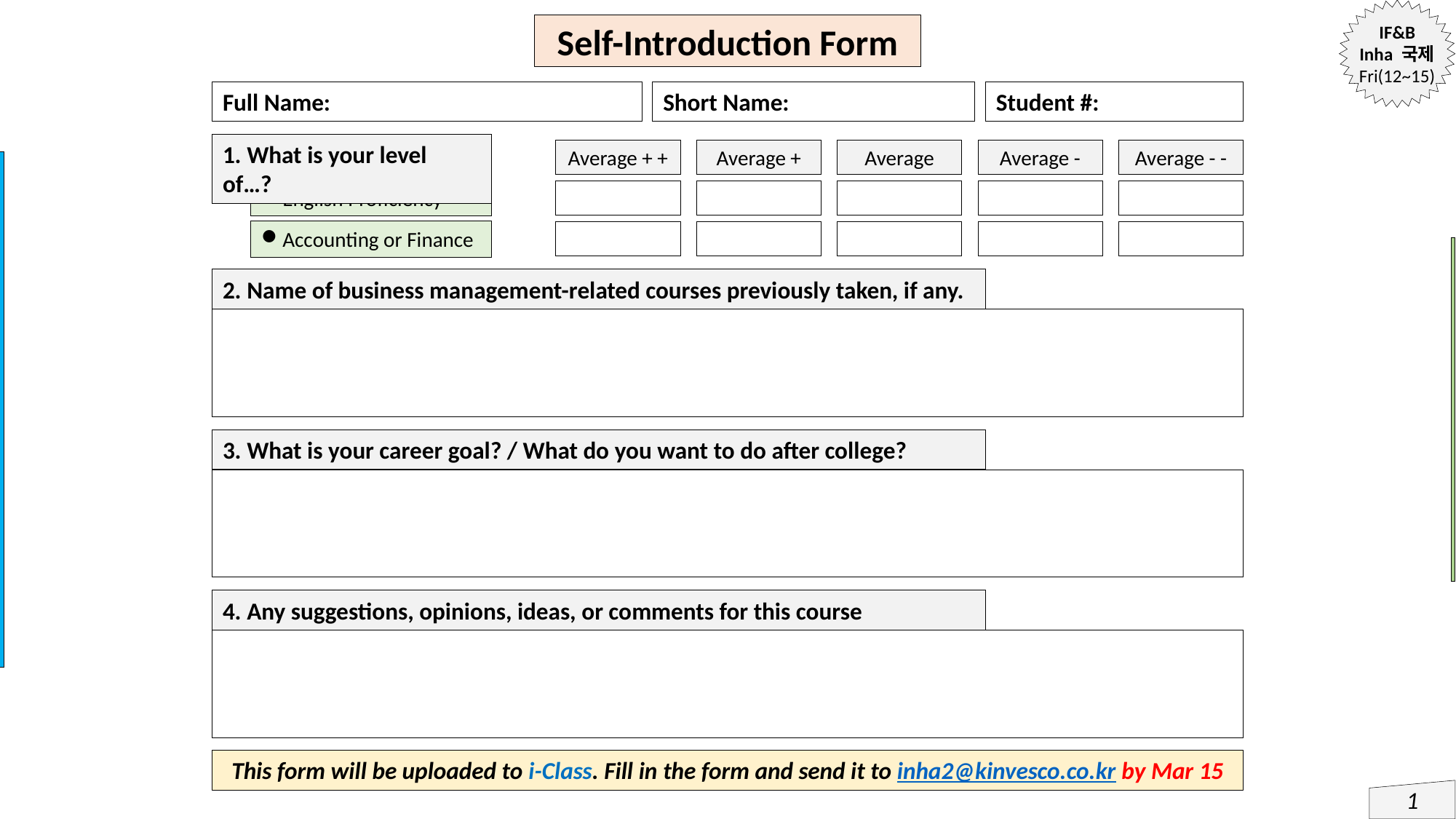

IF&B
Inha 국제
Fri(12~15)
Self-Introduction Form
Full Name:
Short Name:
Student #:
1. What is your level of…?
Average + +
Average +
Average
Average -
Average - -
English Proficiency
(     )
(     )
(     )
(     )
(     )
Accounting or Finance
(     )
(     )
(     )
(     )
(     )
2. Name of business management-related courses previously taken, if any.

3. What is your career goal? / What do you want to do after college?

4. Any suggestions, opinions, ideas, or comments for this course

This form will be uploaded to i-Class. Fill in the form and send it to inha2@kinvesco.co.kr by Mar 15